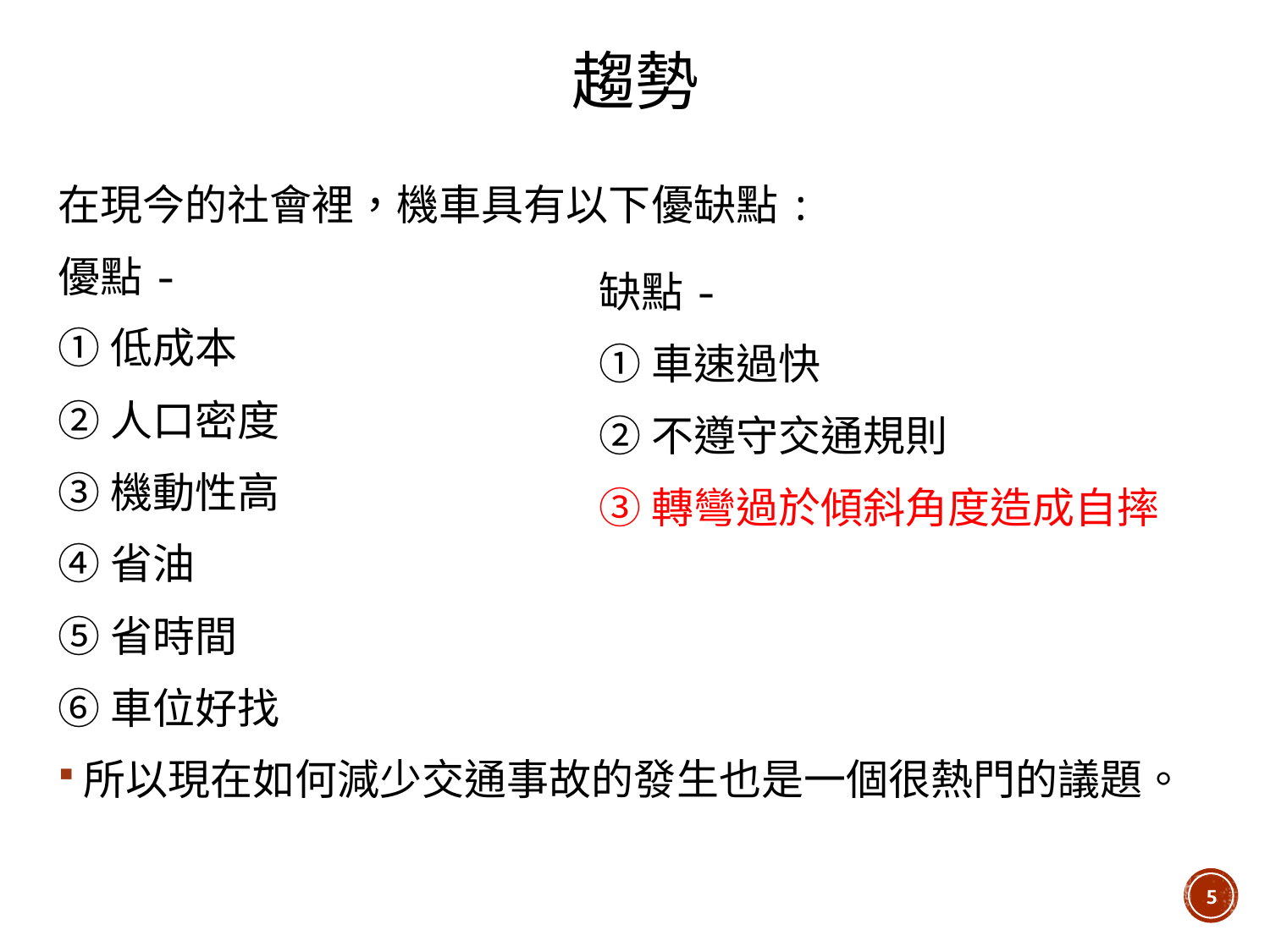

# 趨勢
在現今的社會裡，機車具有以下優缺點:
優點-
①低成本
②人口密度
③機動性高
④省油
⑤省時間
⑥車位好找
所以現在如何減少交通事故的發生也是一個很熱門的議題。

缺點-
①車速過快
②不遵守交通規則
③轉彎過於傾斜角度造成自摔
5